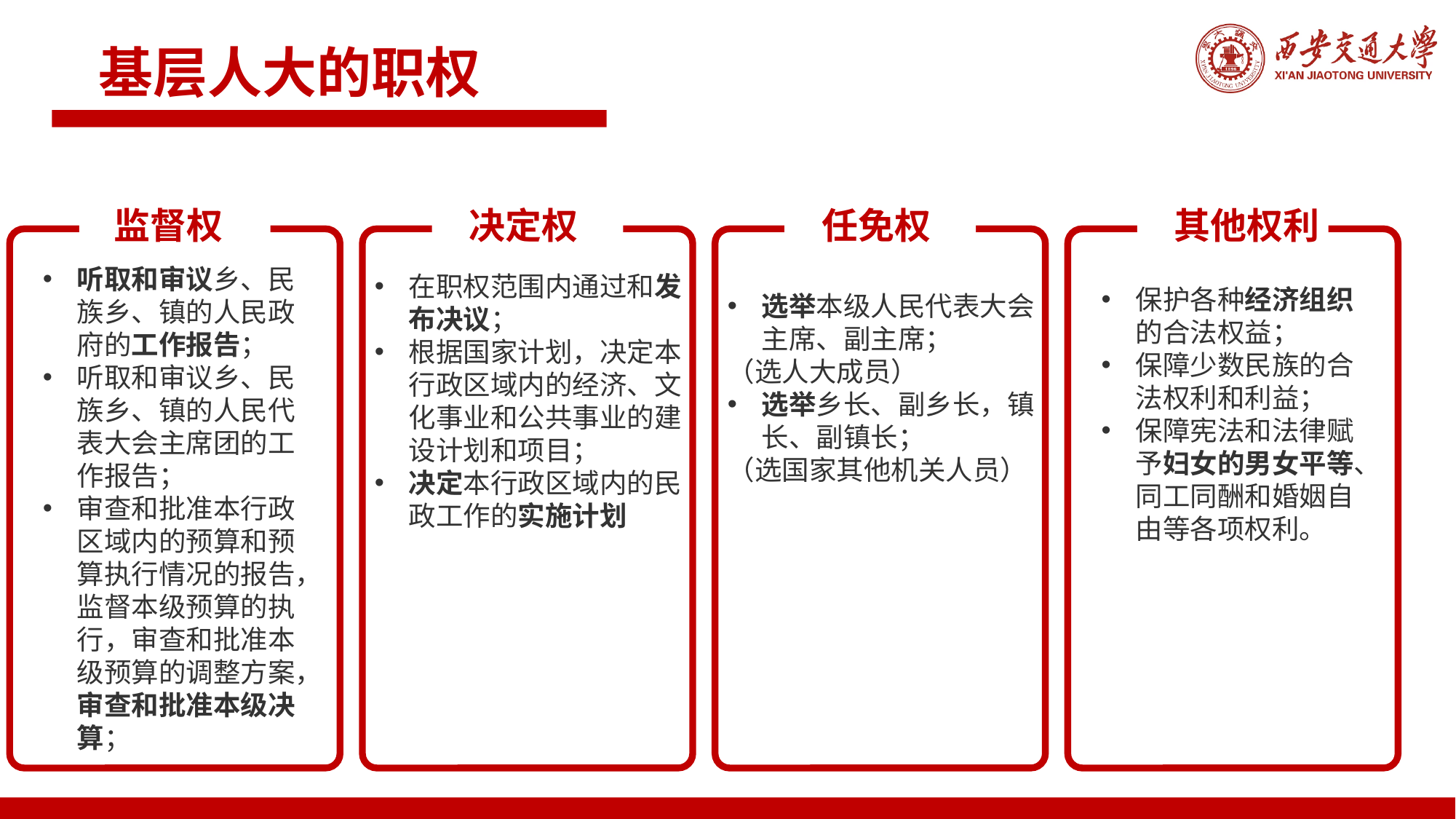

基层人大的职权

监督权
决定权
任免权
其他权利

听取和审议乡、民族乡、镇的人民政府的工作报告；
听取和审议乡、民族乡、镇的人民代表大会主席团的工作报告；
审查和批准本行政区域内的预算和预算执行情况的报告，监督本级预算的执行，审查和批准本级预算的调整方案，审查和批准本级决算；

在职权范围内通过和发布决议；
根据国家计划，决定本行政区域内的经济、文化事业和公共事业的建设计划和项目；
决定本行政区域内的民政工作的实施计划
保护各种经济组织的合法权益；
保障少数民族的合法权利和利益；
保障宪法和法律赋予妇女的男女平等、同工同酬和婚姻自由等各项权利。
选举本级人民代表大会主席、副主席；
（选人大成员）
选举乡长、副乡长，镇长、副镇长；
（选国家其他机关人员）